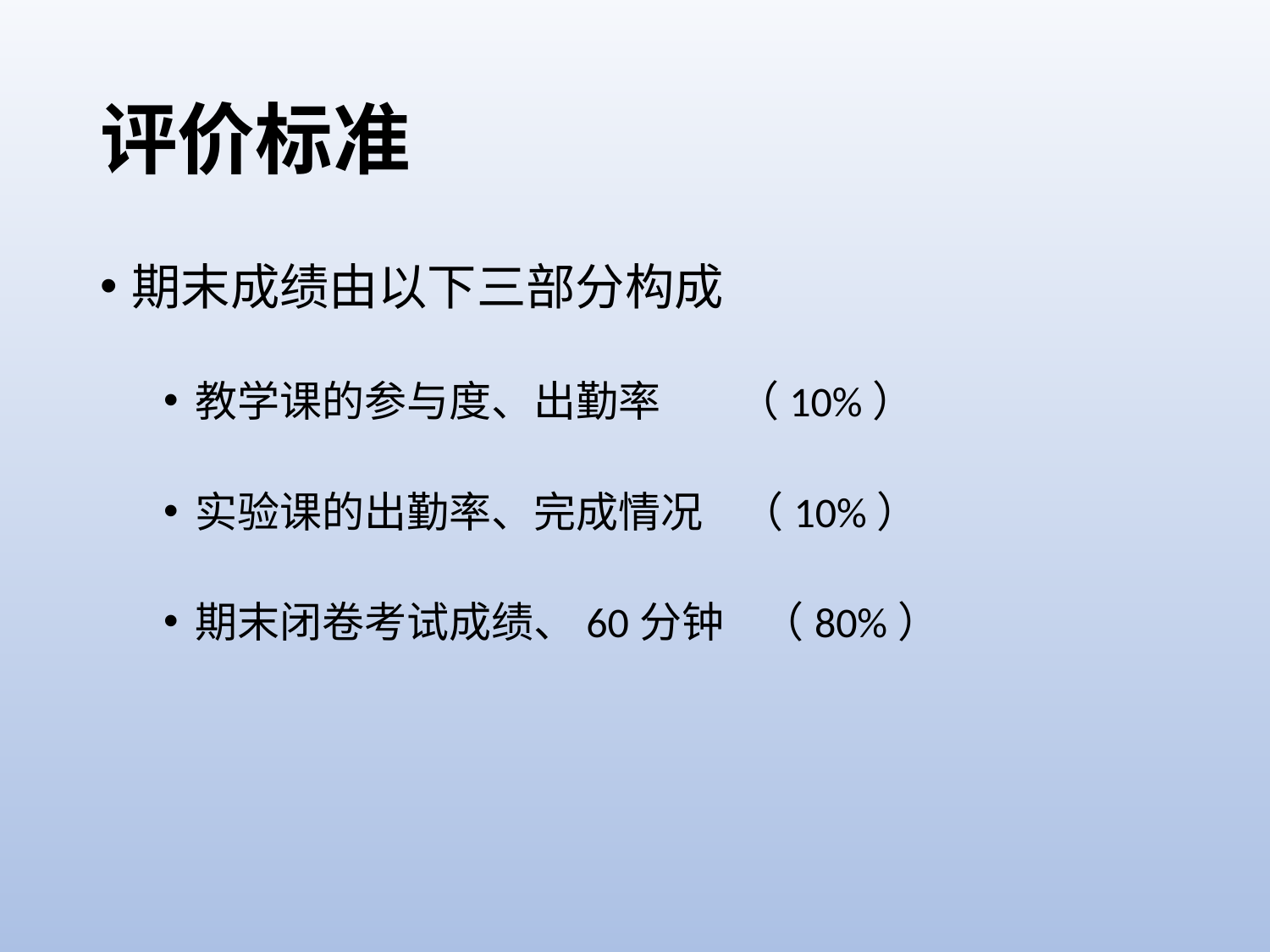

# 评价标准
期末成绩由以下三部分构成
教学课的参与度、出勤率        （10%）
实验课的出勤率、完成情况    （10%）
期末闭卷考试成绩、60分钟    （80%）